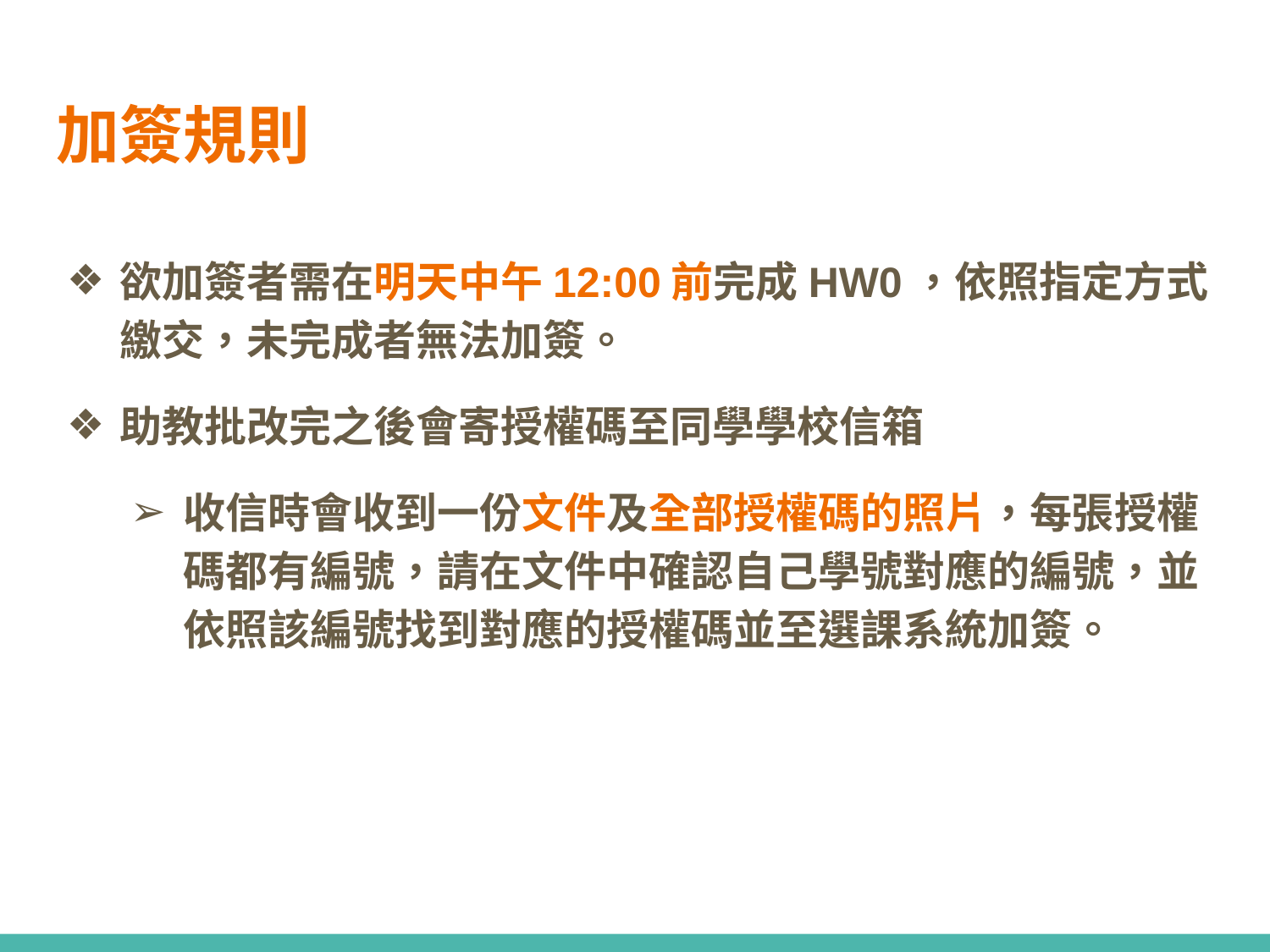

# 加簽規則
欲加簽者需在明天中午12:00前完成HW0，依照指定方式繳交，未完成者無法加簽。
助教批改完之後會寄授權碼至同學學校信箱
收信時會收到一份文件及全部授權碼的照片，每張授權碼都有編號，請在文件中確認自己學號對應的編號，並依照該編號找到對應的授權碼並至選課系統加簽。